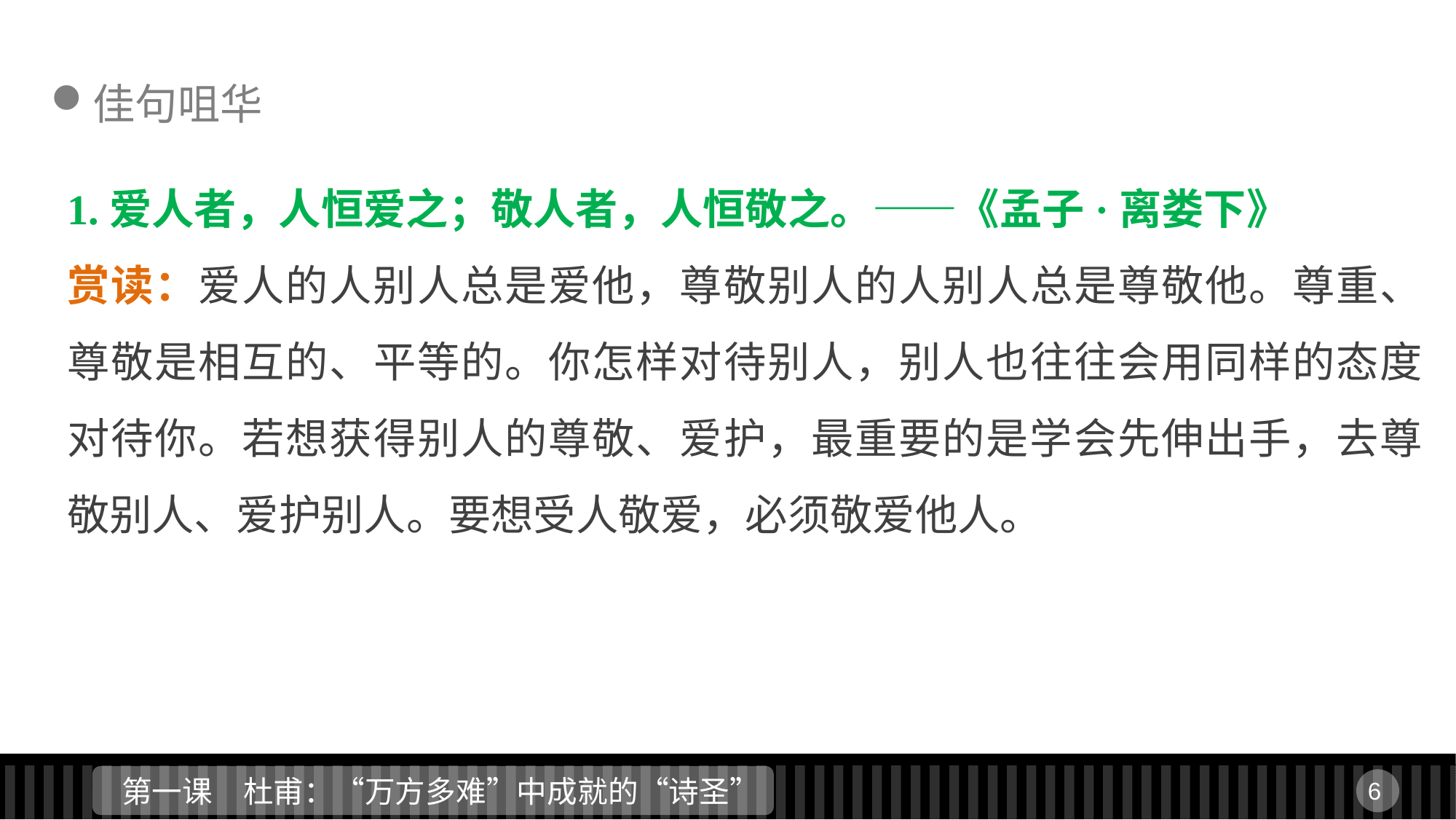

佳句咀华
1.爱人者，人恒爱之；敬人者，人恒敬之。——《孟子·离娄下》
赏读：爱人的人别人总是爱他，尊敬别人的人别人总是尊敬他。尊重、尊敬是相互的、平等的。你怎样对待别人，别人也往往会用同样的态度对待你。若想获得别人的尊敬、爱护，最重要的是学会先伸出手，去尊敬别人、爱护别人。要想受人敬爱，必须敬爱他人。